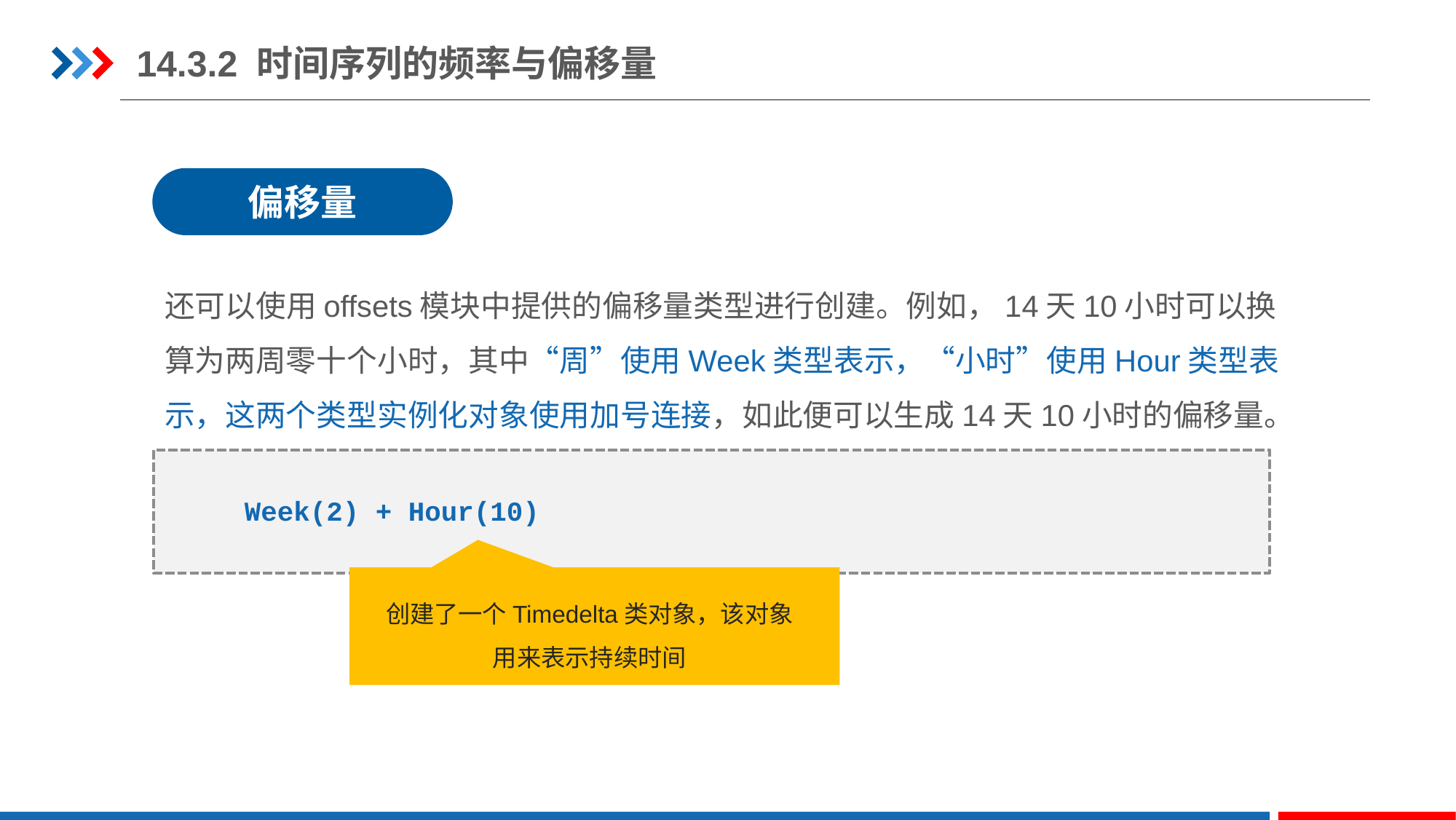

14.3.2 时间序列的频率与偏移量
偏移量
还可以使用offsets模块中提供的偏移量类型进行创建。例如，14天10小时可以换算为两周零十个小时，其中“周”使用Week类型表示，“小时”使用Hour类型表示，这两个类型实例化对象使用加号连接，如此便可以生成14天10小时的偏移量。

Week(2) + Hour(10)

创建了一个Timedelta类对象，该对象用来表示持续时间